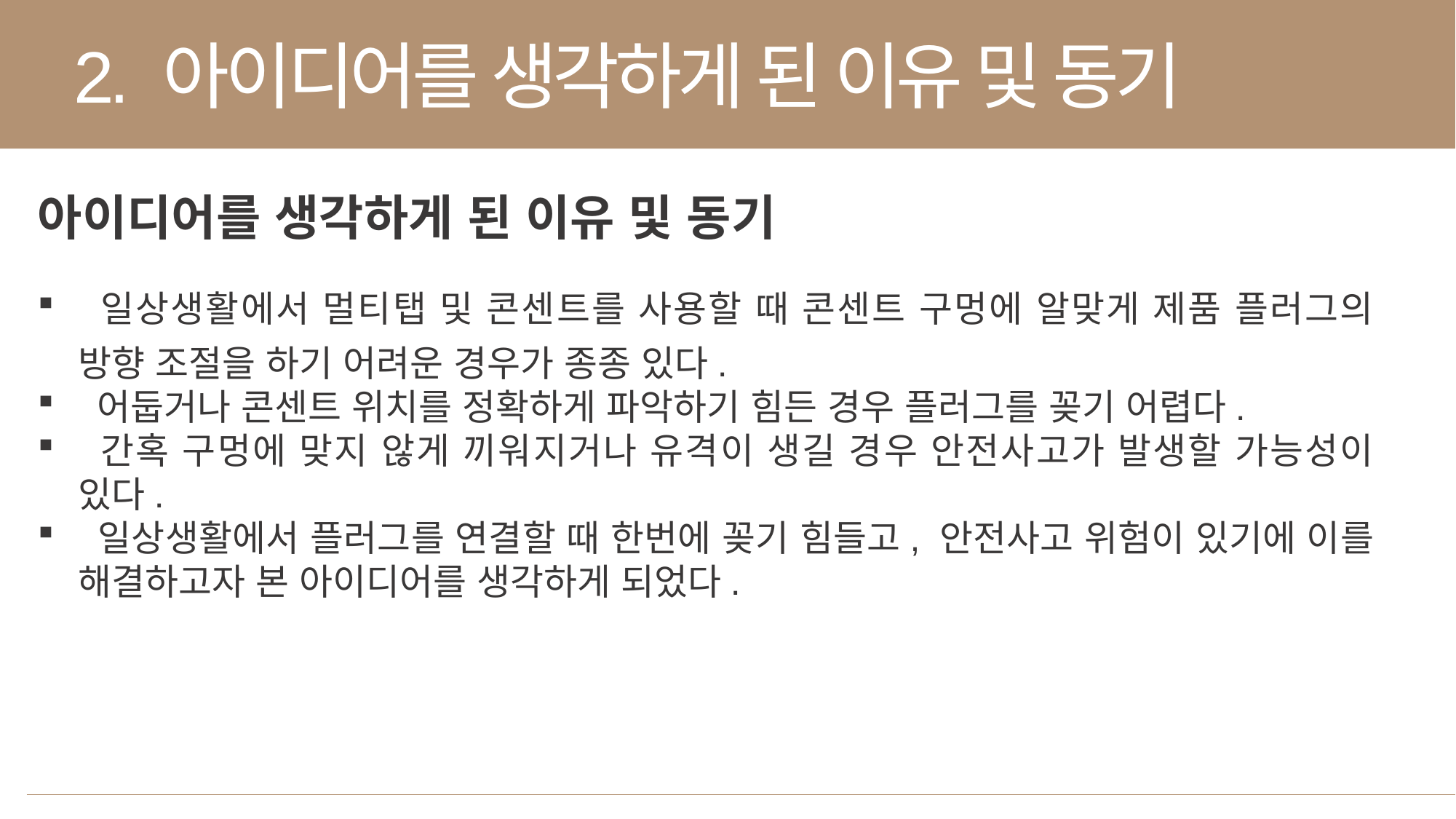

2. 아이디어를 생각하게 된 이유 및 동기
아이디어를 생각하게 된 이유 및 동기

 일상생활에서 멀티탭 및 콘센트를 사용할 때 콘센트 구멍에 알맞게 제품 플러그의 방향 조절을 하기 어려운 경우가 종종 있다.
 어둡거나 콘센트 위치를 정확하게 파악하기 힘든 경우 플러그를 꽂기 어렵다.
 간혹 구멍에 맞지 않게 끼워지거나 유격이 생길 경우 안전사고가 발생할 가능성이 있다.
 일상생활에서 플러그를 연결할 때 한번에 꽂기 힘들고, 안전사고 위험이 있기에 이를 해결하고자 본 아이디어를 생각하게 되었다.